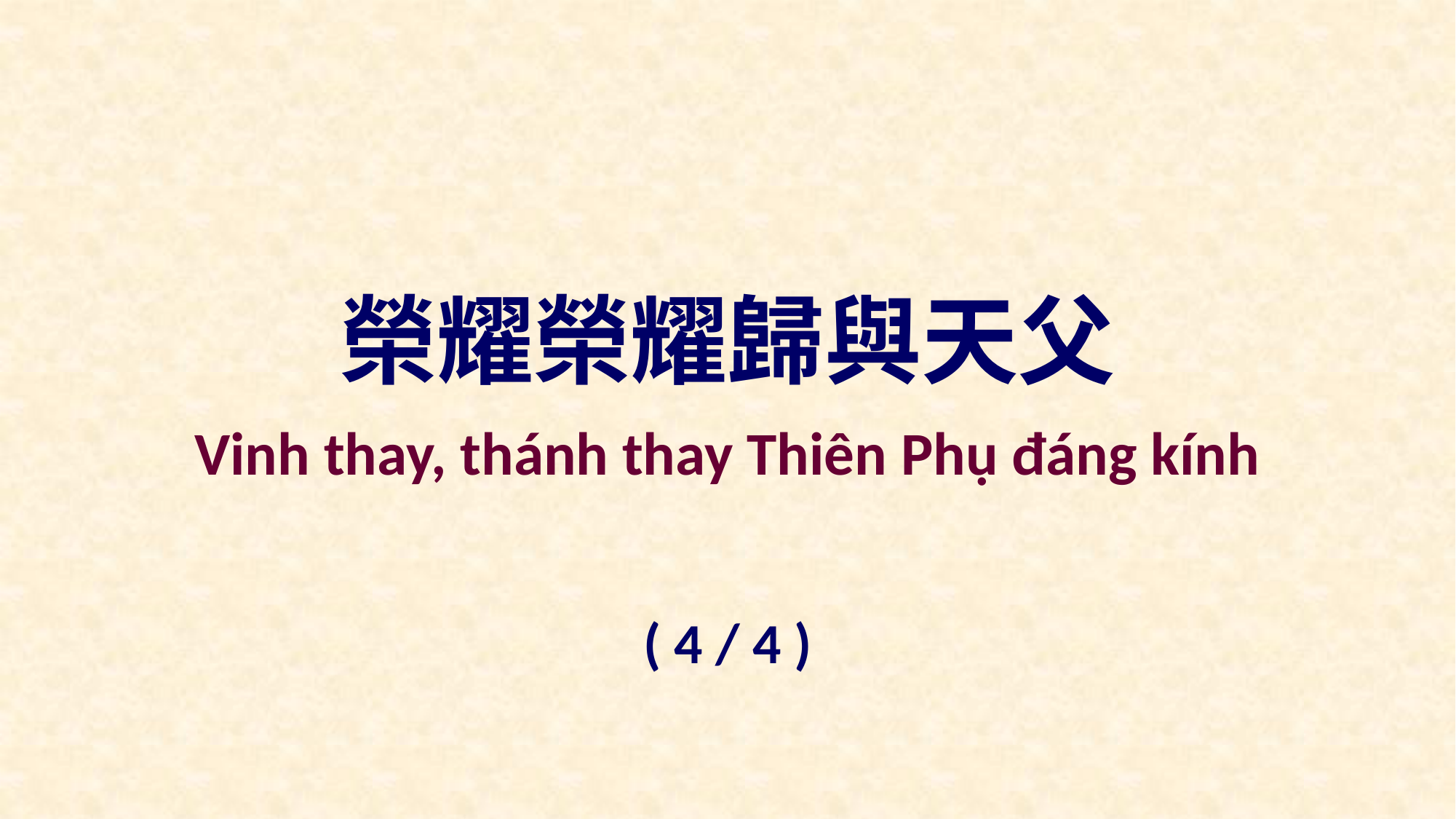

榮耀榮耀歸與天父
Vinh thay, thánh thay Thiên Phụ đáng kính
( 4 / 4 )